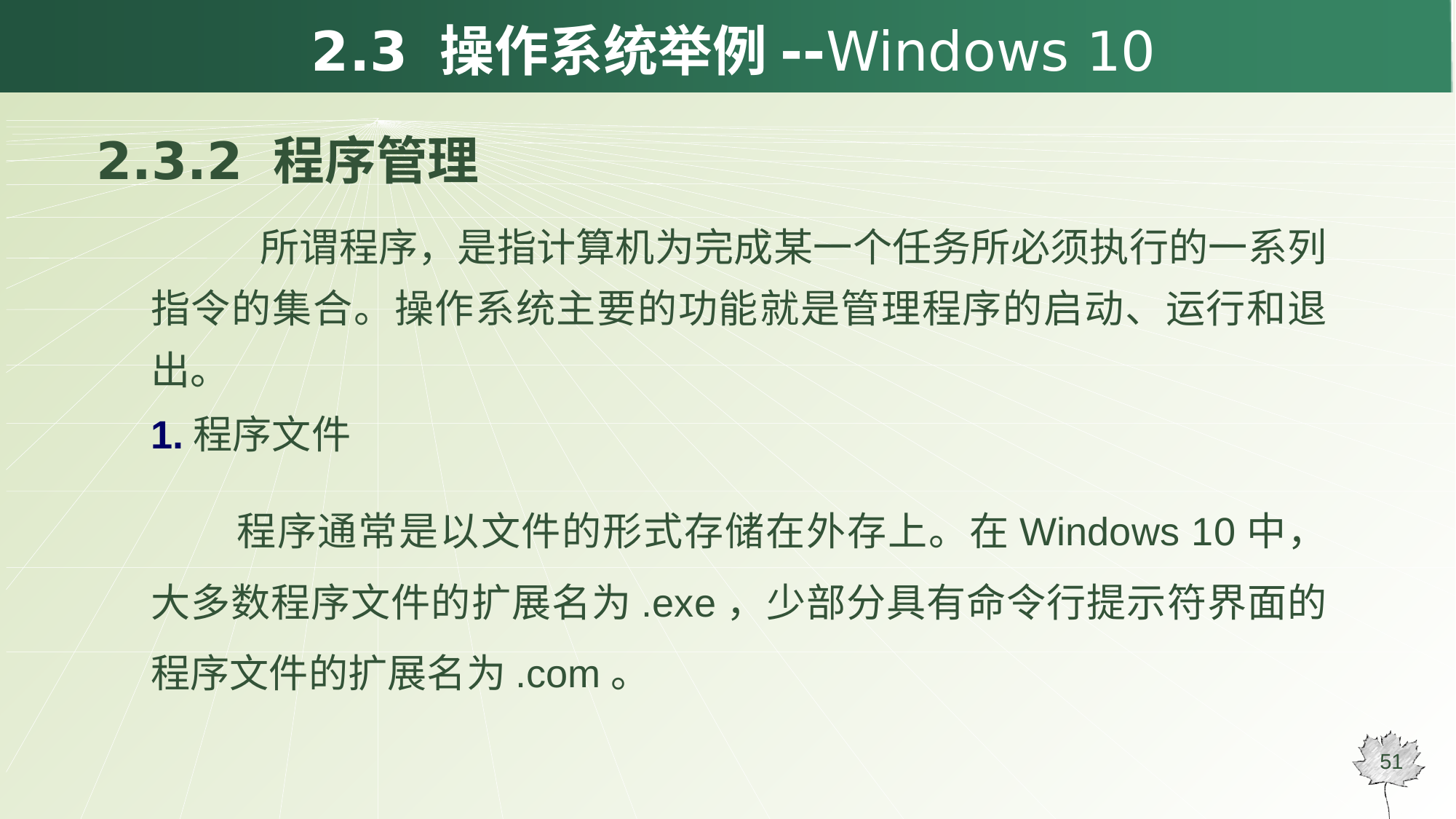

# 2.3 操作系统举例--Windows 10
2.3.2 程序管理
	所谓程序，是指计算机为完成某一个任务所必须执行的一系列指令的集合。操作系统主要的功能就是管理程序的启动、运行和退出。
1.程序文件
程序通常是以文件的形式存储在外存上。在Windows 10中，大多数程序文件的扩展名为.exe，少部分具有命令行提示符界面的程序文件的扩展名为.com。
51